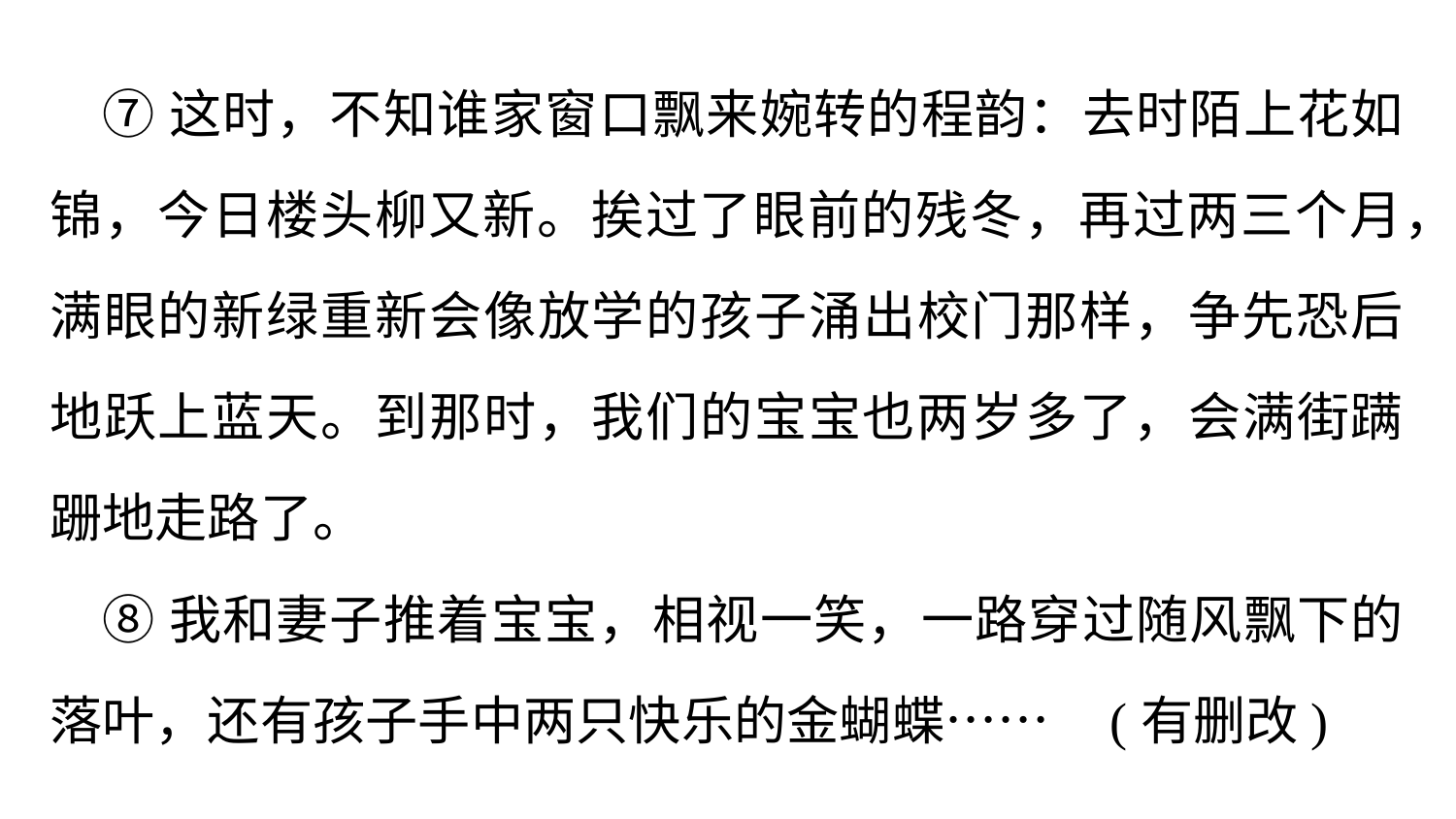

⑦这时，不知谁家窗口飘来婉转的程韵：去时陌上花如锦，今日楼头柳又新。挨过了眼前的残冬，再过两三个月，满眼的新绿重新会像放学的孩子涌出校门那样，争先恐后地跃上蓝天。到那时，我们的宝宝也两岁多了，会满街蹒跚地走路了。
    ⑧我和妻子推着宝宝，相视一笑，一路穿过随风飘下的落叶，还有孩子手中两只快乐的金蝴蝶……    (有删改)